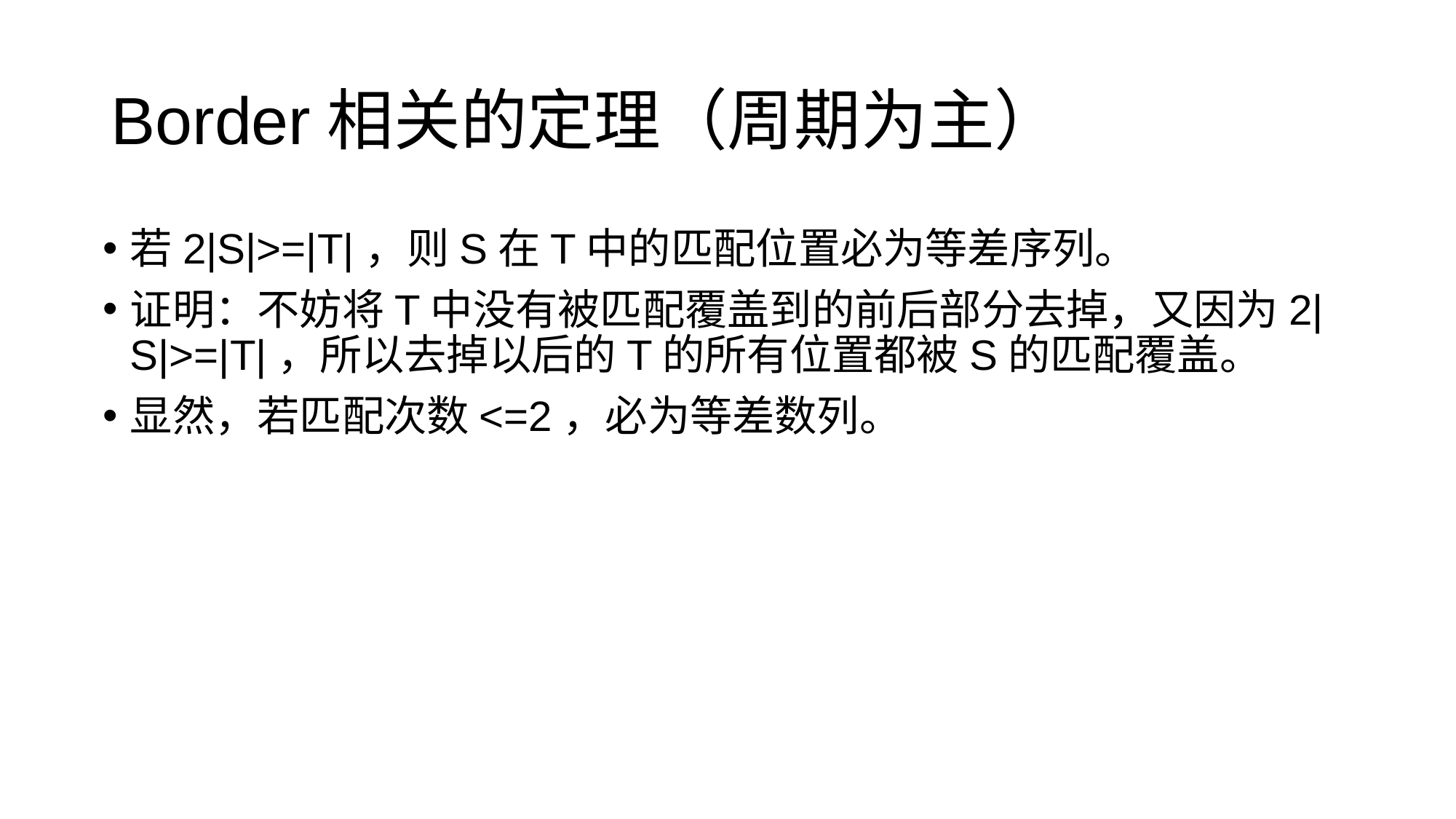

# Border相关的定理（周期为主）
若2|S|>=|T|，则S在T中的匹配位置必为等差序列。
证明：不妨将T中没有被匹配覆盖到的前后部分去掉，又因为2|S|>=|T|，所以去掉以后的T的所有位置都被S的匹配覆盖。
显然，若匹配次数<=2，必为等差数列。